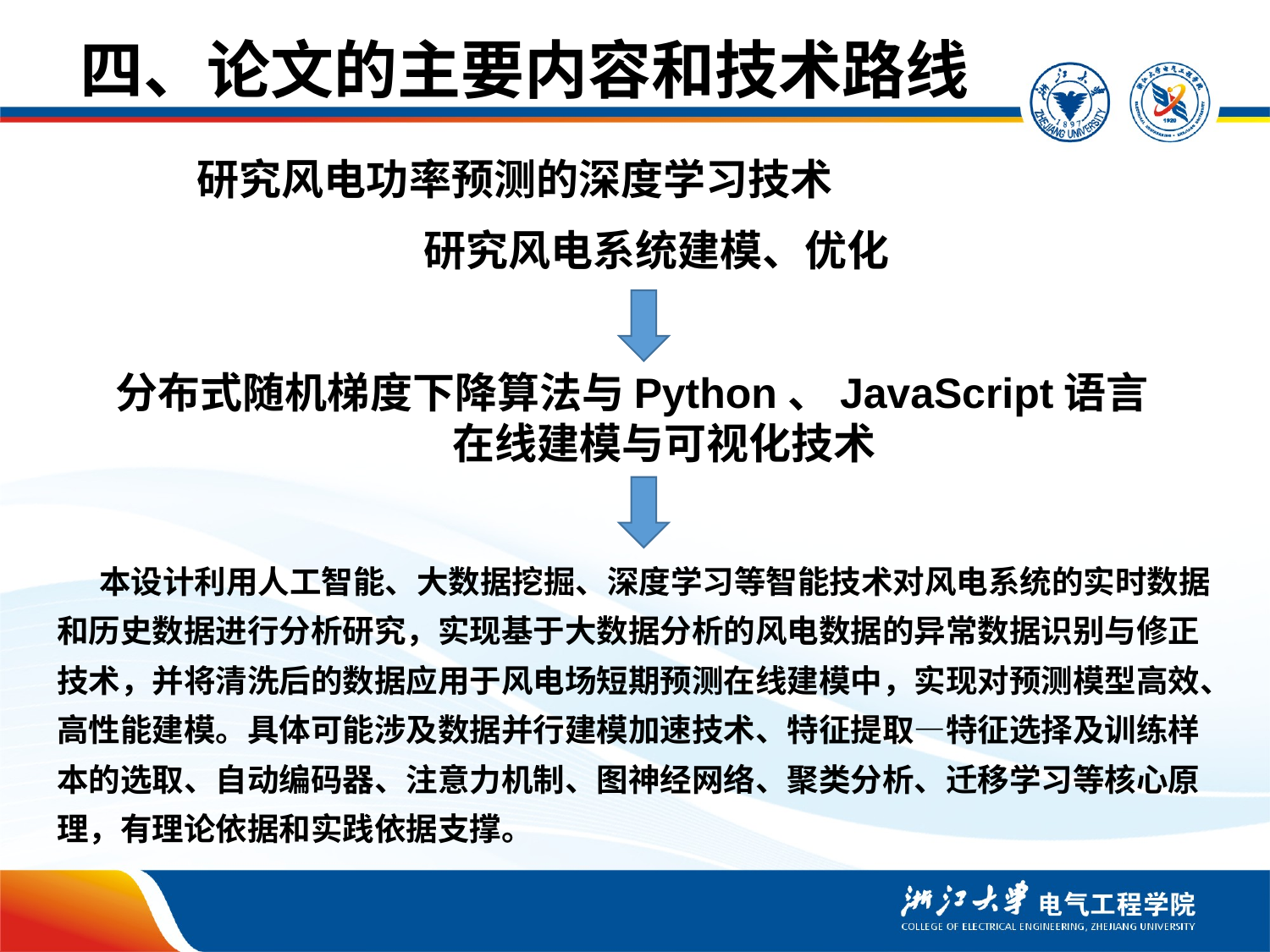

# 四、论文的主要内容和技术路线
研究风电功率预测的深度学习技术研究风电系统建模、优化

分布式随机梯度下降算法与Python、JavaScript语言在线建模与可视化技术

本设计利用人工智能、大数据挖掘、深度学习等智能技术对风电系统的实时数据和历史数据进行分析研究，实现基于大数据分析的风电数据的异常数据识别与修正技术，并将清洗后的数据应用于风电场短期预测在线建模中，实现对预测模型高效、高性能建模。具体可能涉及数据并行建模加速技术、特征提取—特征选择及训练样本的选取、自动编码器、注意力机制、图神经网络、聚类分析、迁移学习等核心原理，有理论依据和实践依据支撑。